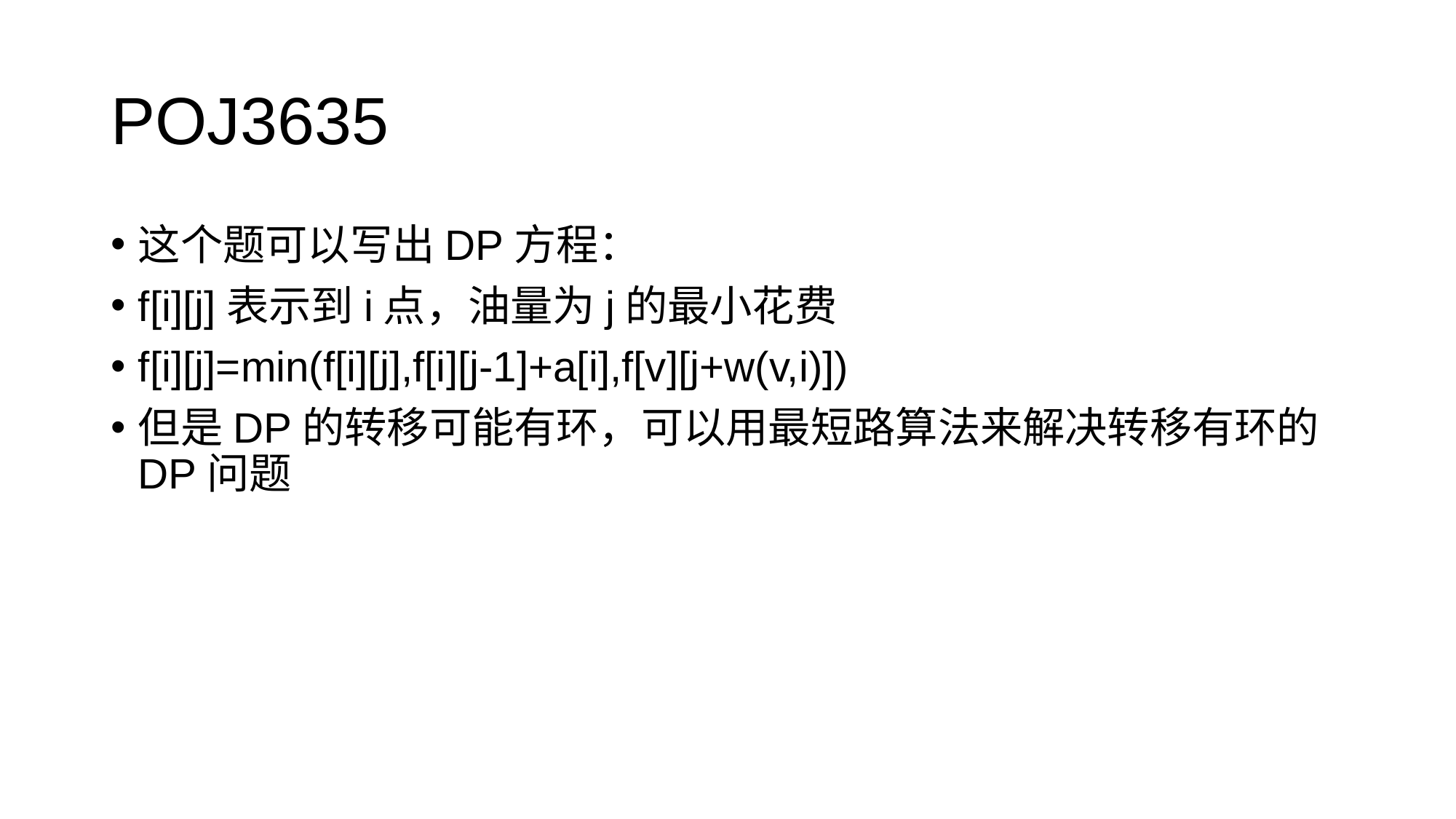

# POJ3635
这个题可以写出DP方程：
f[i][j]表示到i点，油量为j的最小花费
f[i][j]=min(f[i][j],f[i][j-1]+a[i],f[v][j+w(v,i)])
但是DP的转移可能有环，可以用最短路算法来解决转移有环的DP问题